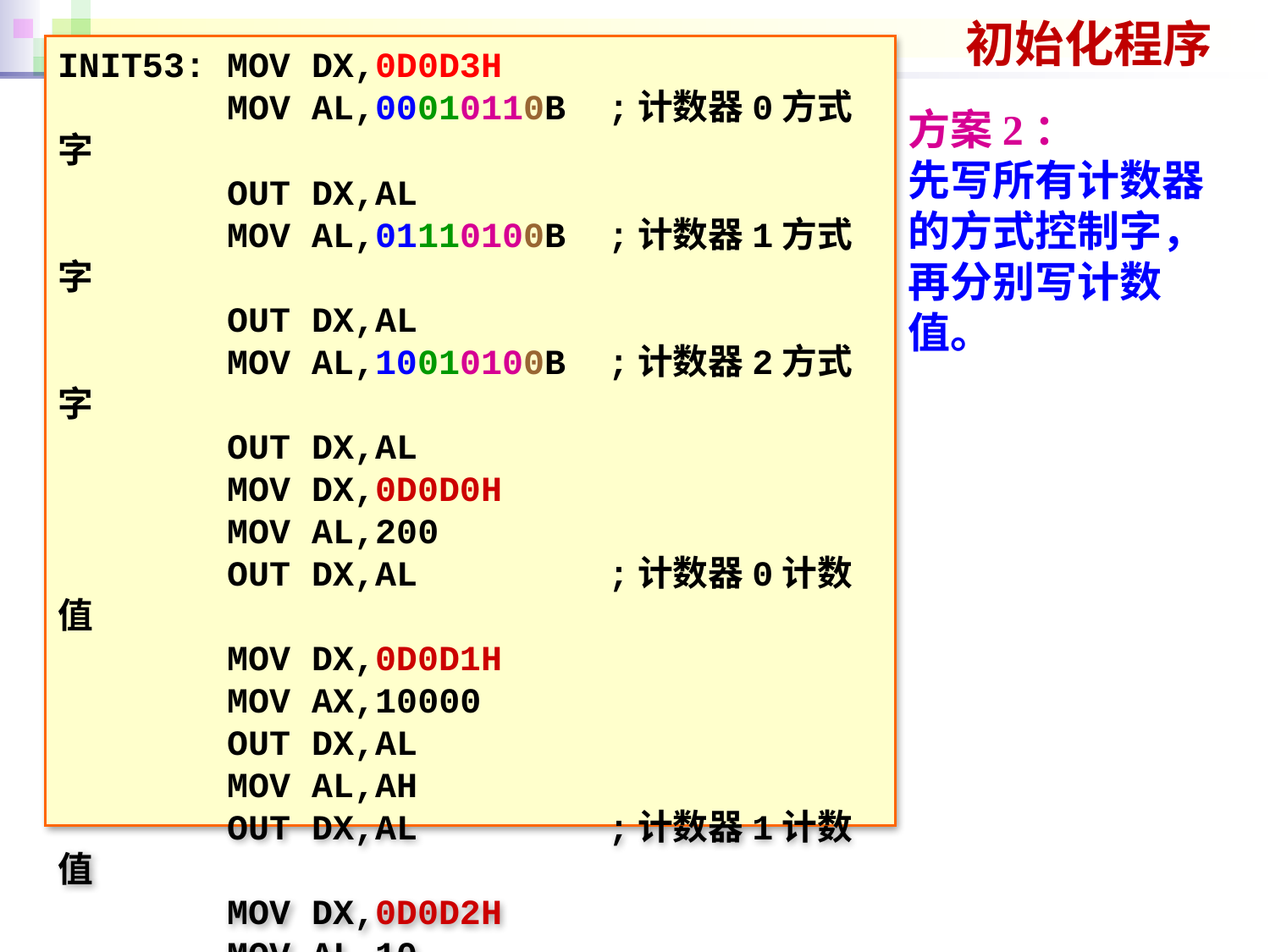

# 初始化程序
INIT53: MOV DX,0D0D3H
        MOV AL,00010110B  ;计数器0方式字
        OUT DX,AL
        MOV AL,01110100B  ;计数器1方式字
        OUT DX,AL
        MOV AL,10010100B  ;计数器2方式字
        OUT DX,AL
        MOV DX,0D0D0H
        MOV AL,200
        OUT DX,AL         ;计数器0计数值
        MOV DX,0D0D1H
        MOV AX,10000
        OUT DX,AL
        MOV AL,AH
        OUT DX,AL         ;计数器1计数值
        MOV DX,0D0D2H
        MOV AL,10
        OUT DX,AL         ;计数器2计数值
方案2：
先写所有计数器的方式控制字，
再分别写计数值。
7